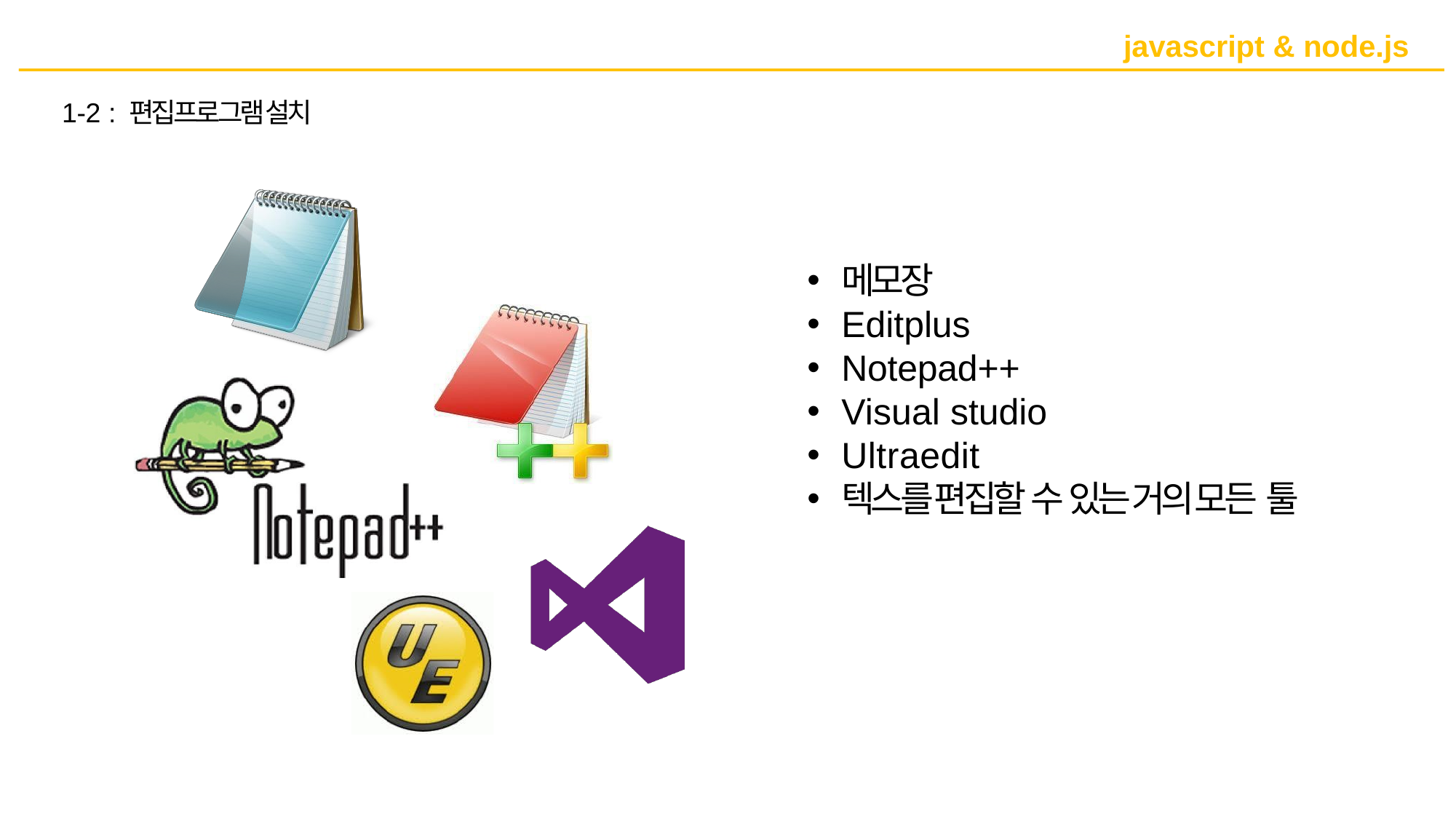

javascript & node.js

1-2 : 편집프로그램 설치

메모장
Editplus
Notepad++
Visual studio
Ultraedit
텍스를 편집할 수 있는 거의 모든 툴